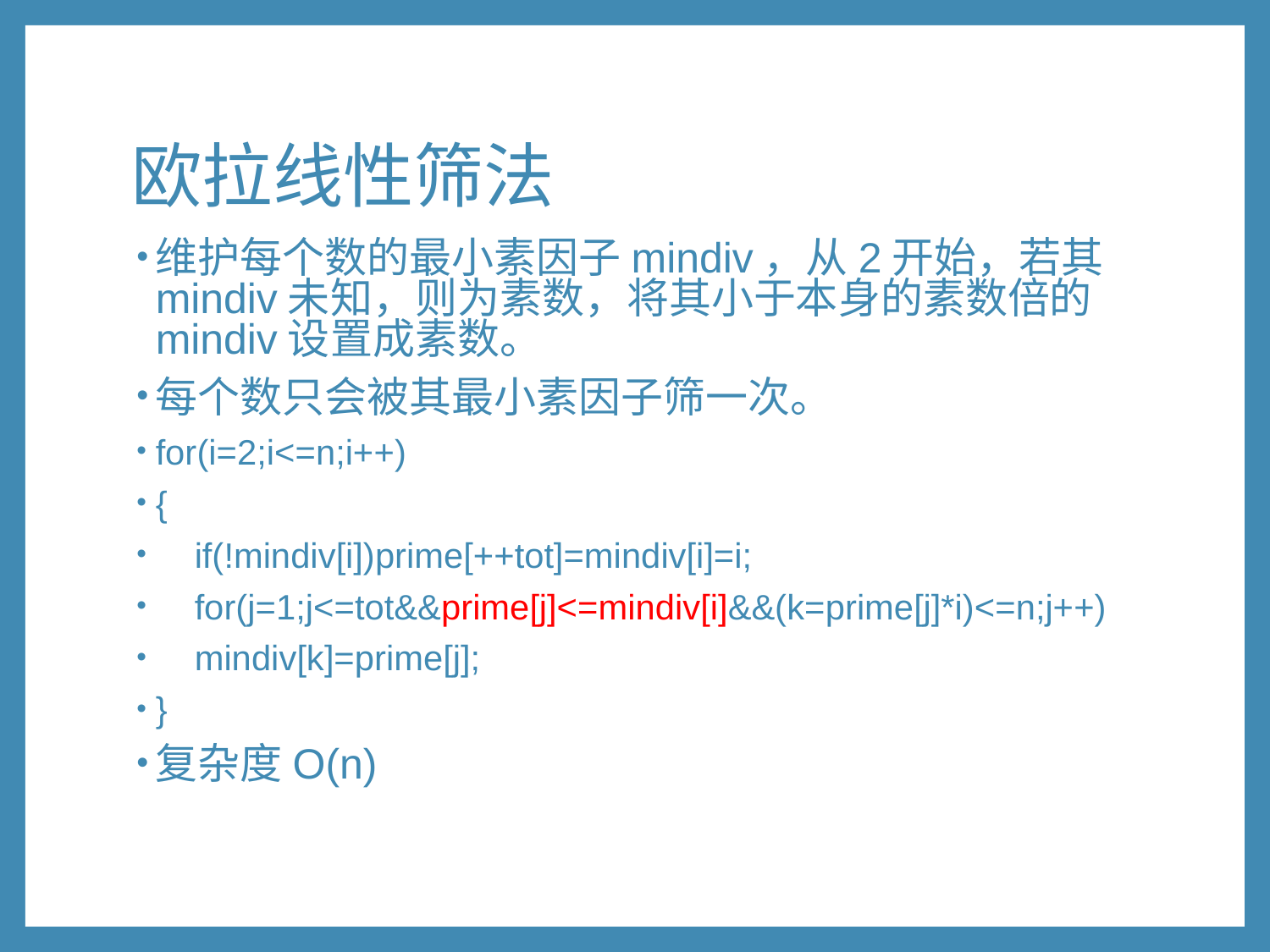

# 欧拉线性筛法
维护每个数的最小素因子mindiv，从2开始，若其mindiv未知，则为素数，将其小于本身的素数倍的mindiv设置成素数。
每个数只会被其最小素因子筛一次。
for(i=2;i<=n;i++)
{
    if(!mindiv[i])prime[++tot]=mindiv[i]=i;
    for(j=1;j<=tot&&prime[j]<=mindiv[i]&&(k=prime[j]*i)<=n;j++)
    mindiv[k]=prime[j];
}
复杂度O(n)